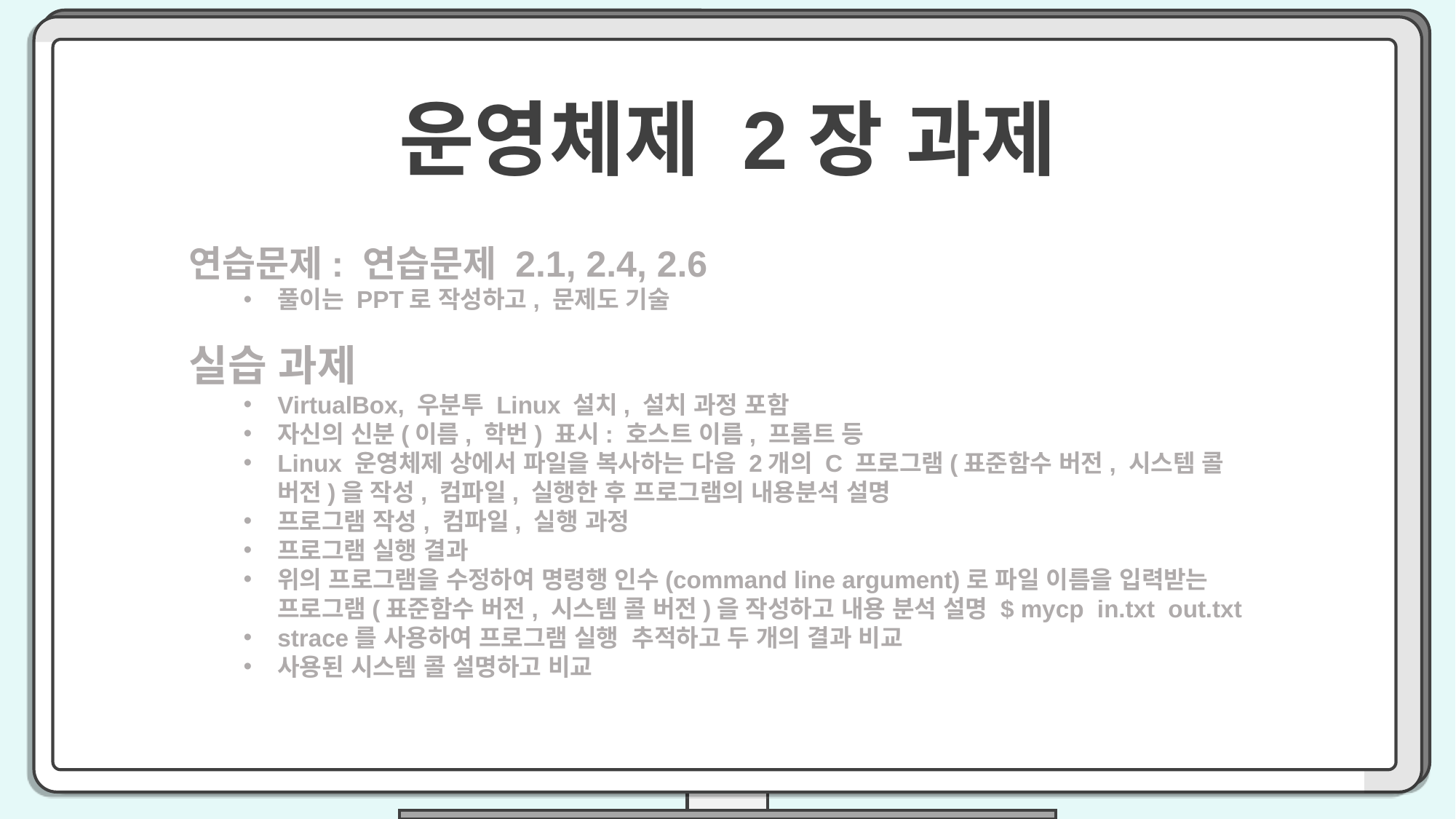

운영체제 2장 과제
연습문제: 연습문제 2.1, 2.4, 2.6
풀이는 PPT로 작성하고, 문제도 기술

실습 과제
VirtualBox, 우분투 Linux 설치, 설치 과정 포함
자신의 신분(이름, 학번) 표시: 호스트 이름, 프롬트 등
Linux 운영체제 상에서 파일을 복사하는 다음 2개의 C 프로그램(표준함수 버전, 시스템 콜 버전)을 작성, 컴파일, 실행한 후 프로그램의 내용분석 설명
프로그램 작성, 컴파일, 실행 과정
프로그램 실행 결과
위의 프로그램을 수정하여 명령행 인수(command line argument)로 파일 이름을 입력받는 프로그램(표준함수 버전, 시스템 콜 버전)을 작성하고 내용 분석 설명 $ mycp  in.txt  out.txt
strace를 사용하여 프로그램 실행  추적하고 두 개의 결과 비교
사용된 시스템 콜 설명하고 비교